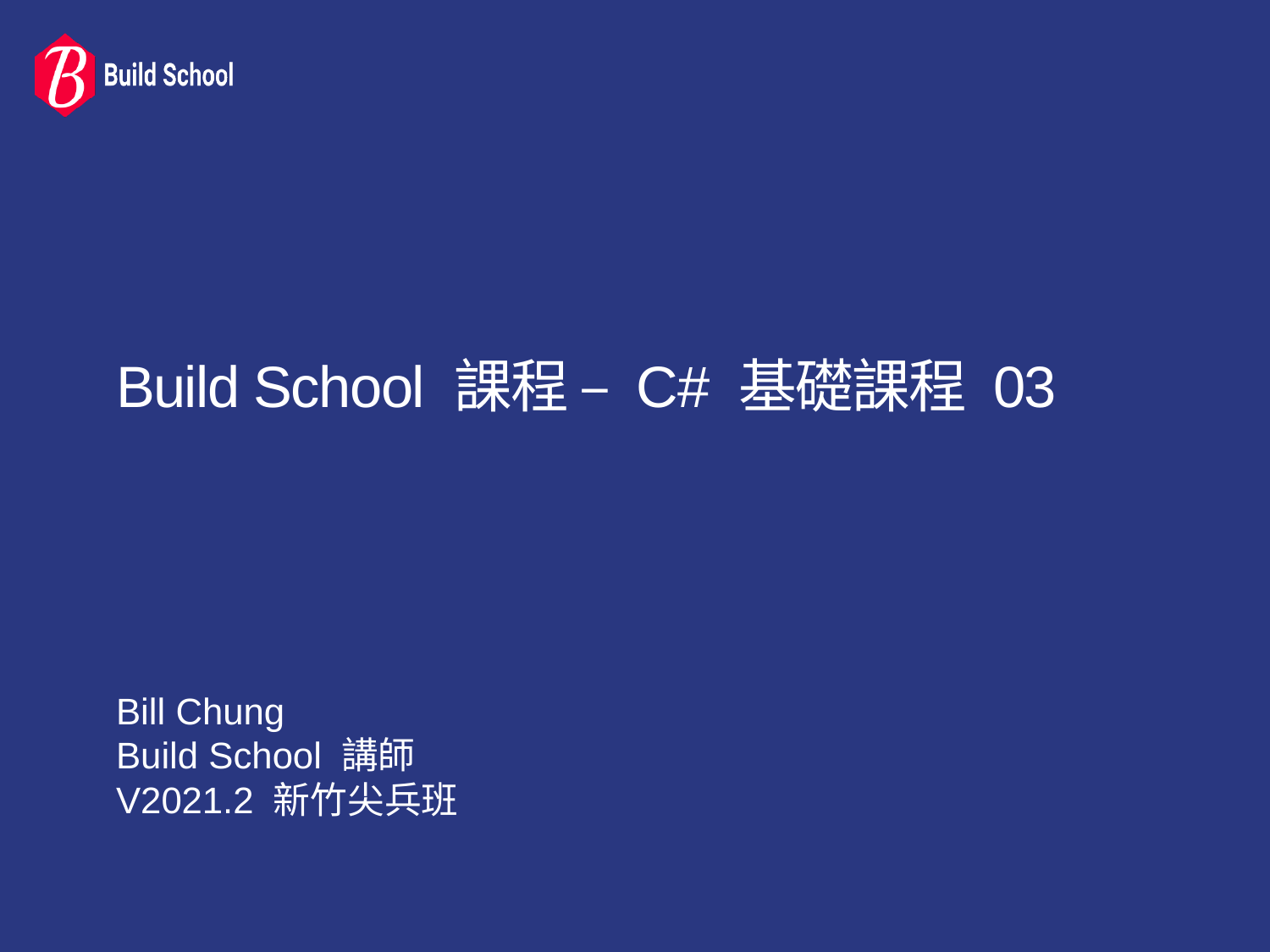

# Build School 課程 – C# 基礎課程 03
Bill Chung
Build School 講師
V2021.2 新竹尖兵班